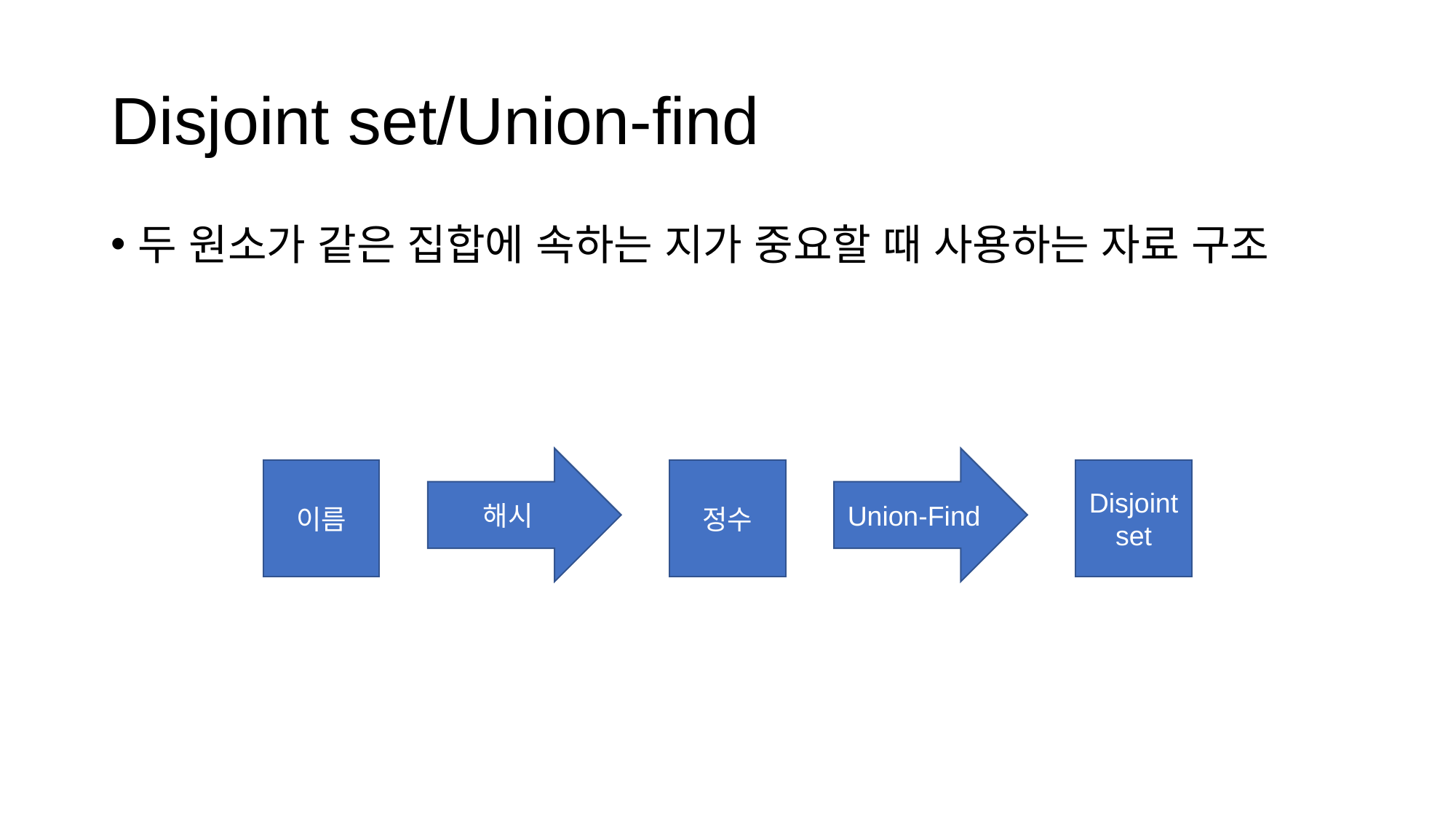

# Disjoint set/Union-find
두 원소가 같은 집합에 속하는 지가 중요할 때 사용하는 자료 구조
해시
Union-Find
이름
정수
Disjoint set